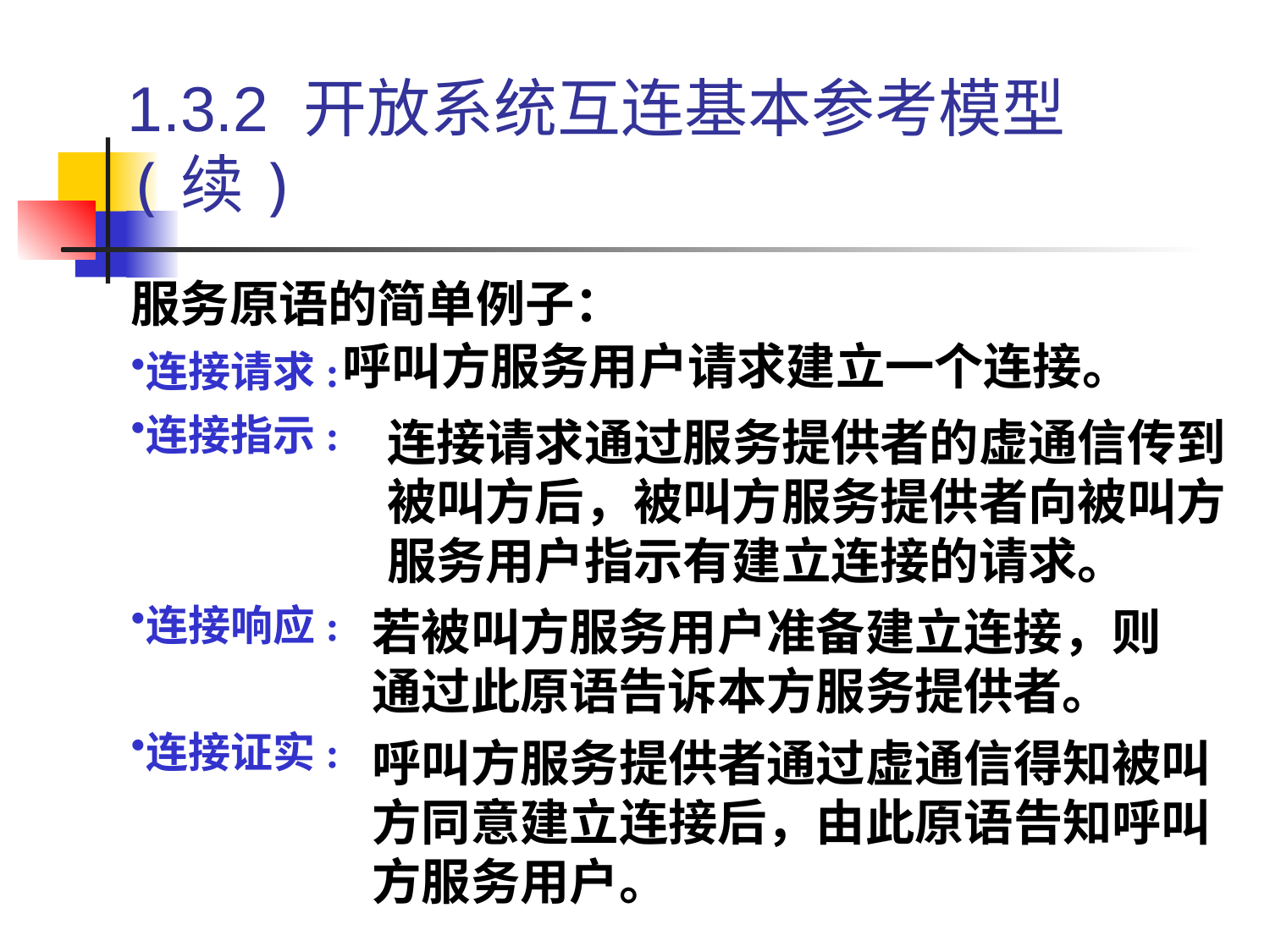

# 1.3.2 开放系统互连基本参考模型(续)
服务原语的简单例子：
连接请求:
连接指示:

连接响应:

连接证实:

呼叫方服务用户请求建立一个连接。
连接请求通过服务提供者的虚通信传到被叫方后，被叫方服务提供者向被叫方服务用户指示有建立连接的请求。
若被叫方服务用户准备建立连接，则通过此原语告诉本方服务提供者。
呼叫方服务提供者通过虚通信得知被叫方同意建立连接后，由此原语告知呼叫方服务用户。